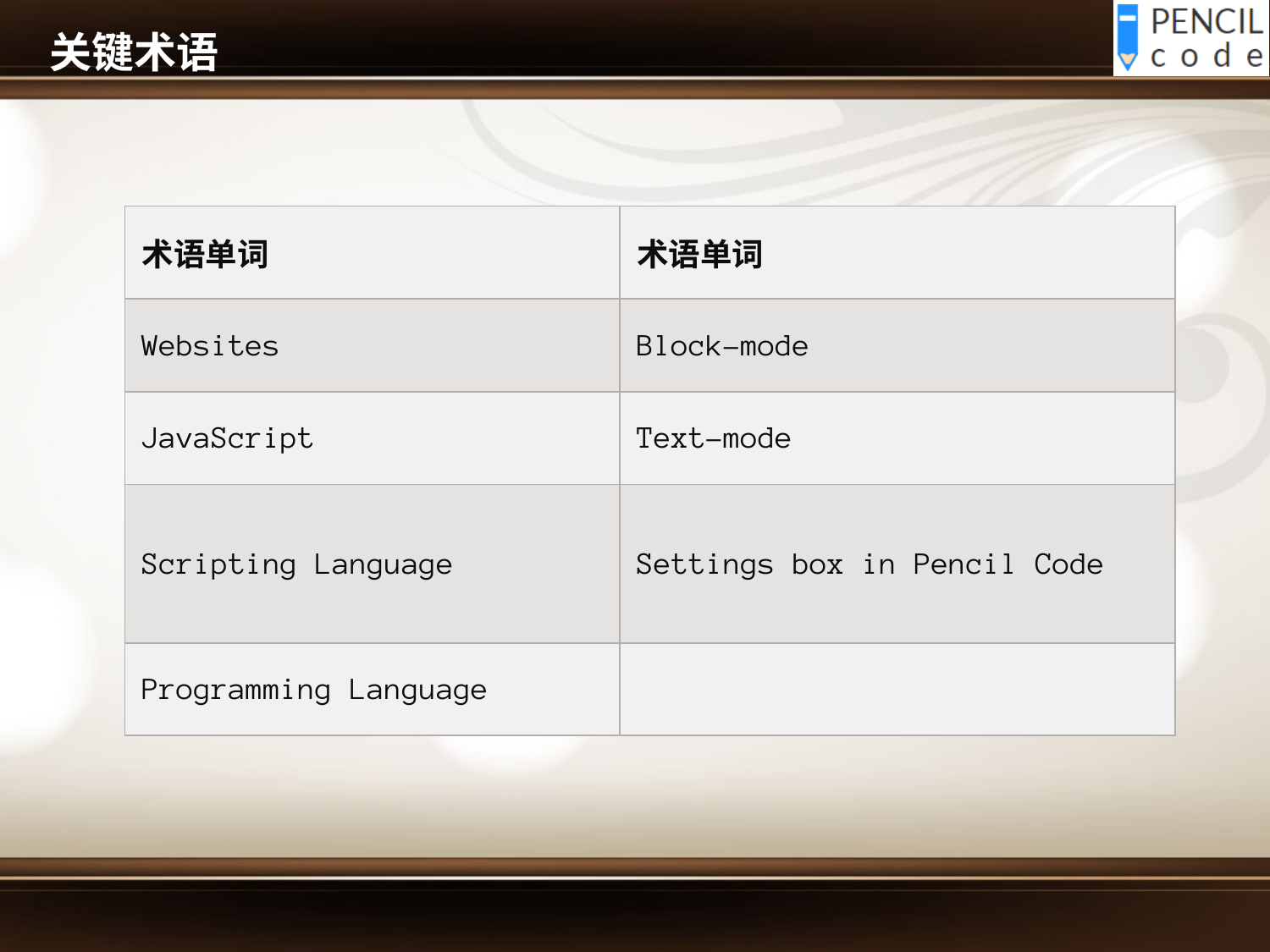

# 关键术语
| 术语单词 | 术语单词 |
| --- | --- |
| Websites | Block-mode |
| JavaScript | Text-mode |
| Scripting Language | Settings box in Pencil Code |
| Programming Language |  |